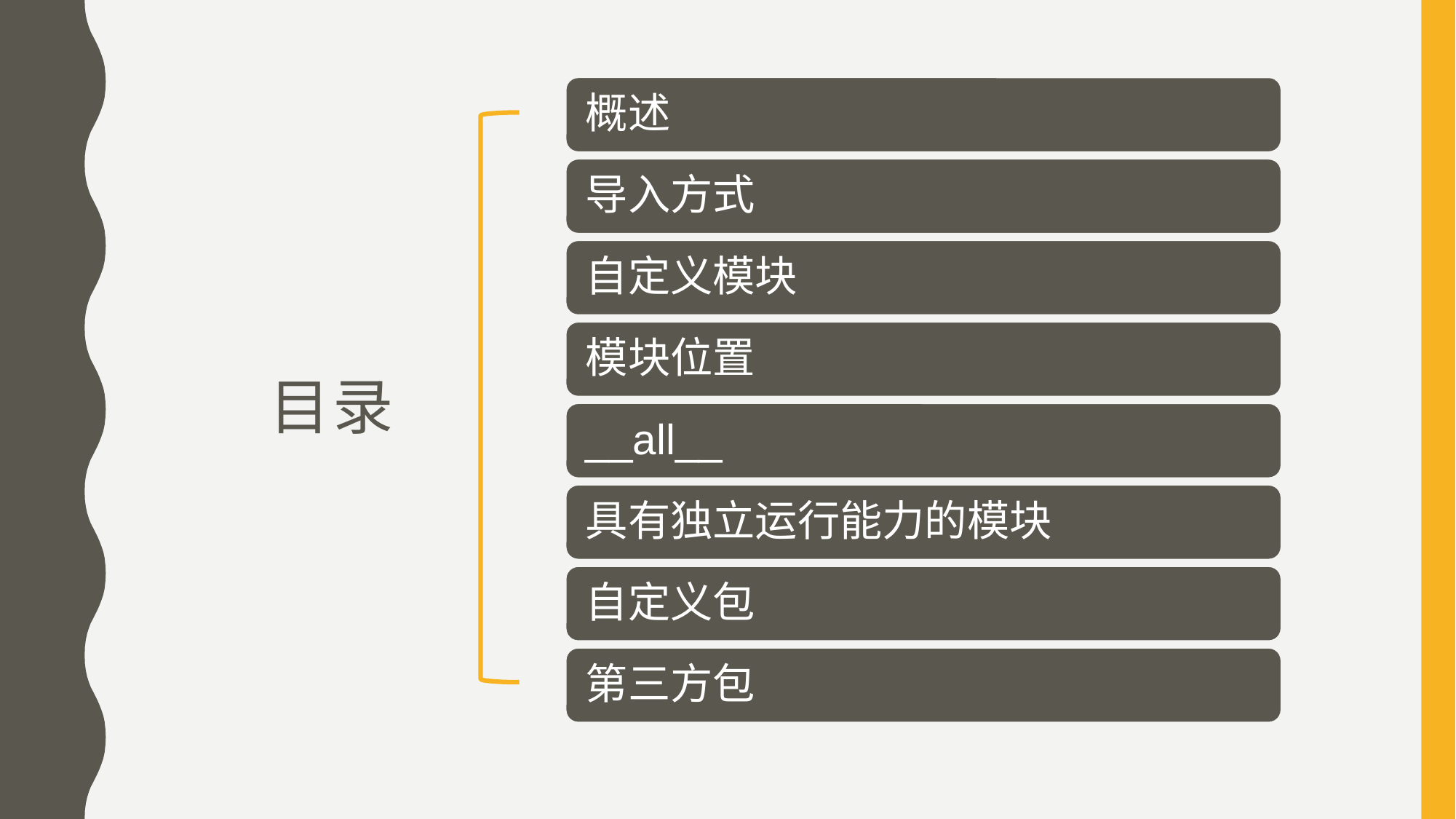

概述

导入方式

自定义模块

模块位置

__all__

具有独立运行能力的模块

自定义包

第三方包
# 目录